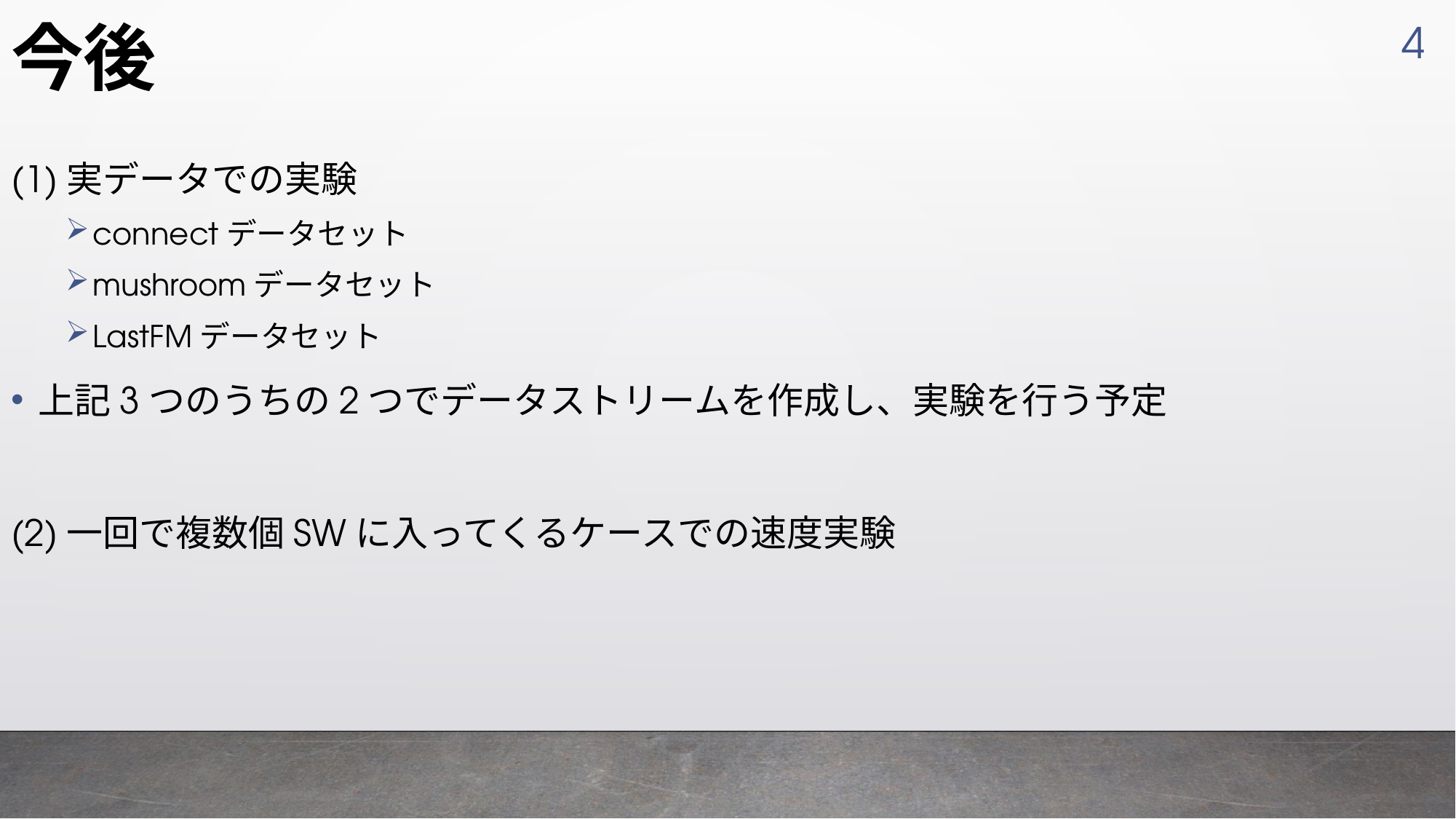

4
# 今後
(1)実データでの実験
connectデータセット
mushroomデータセット
LastFMデータセット
上記3つのうちの2つでデータストリームを作成し、実験を行う予定

(2)一回で複数個SWに入ってくるケースでの速度実験